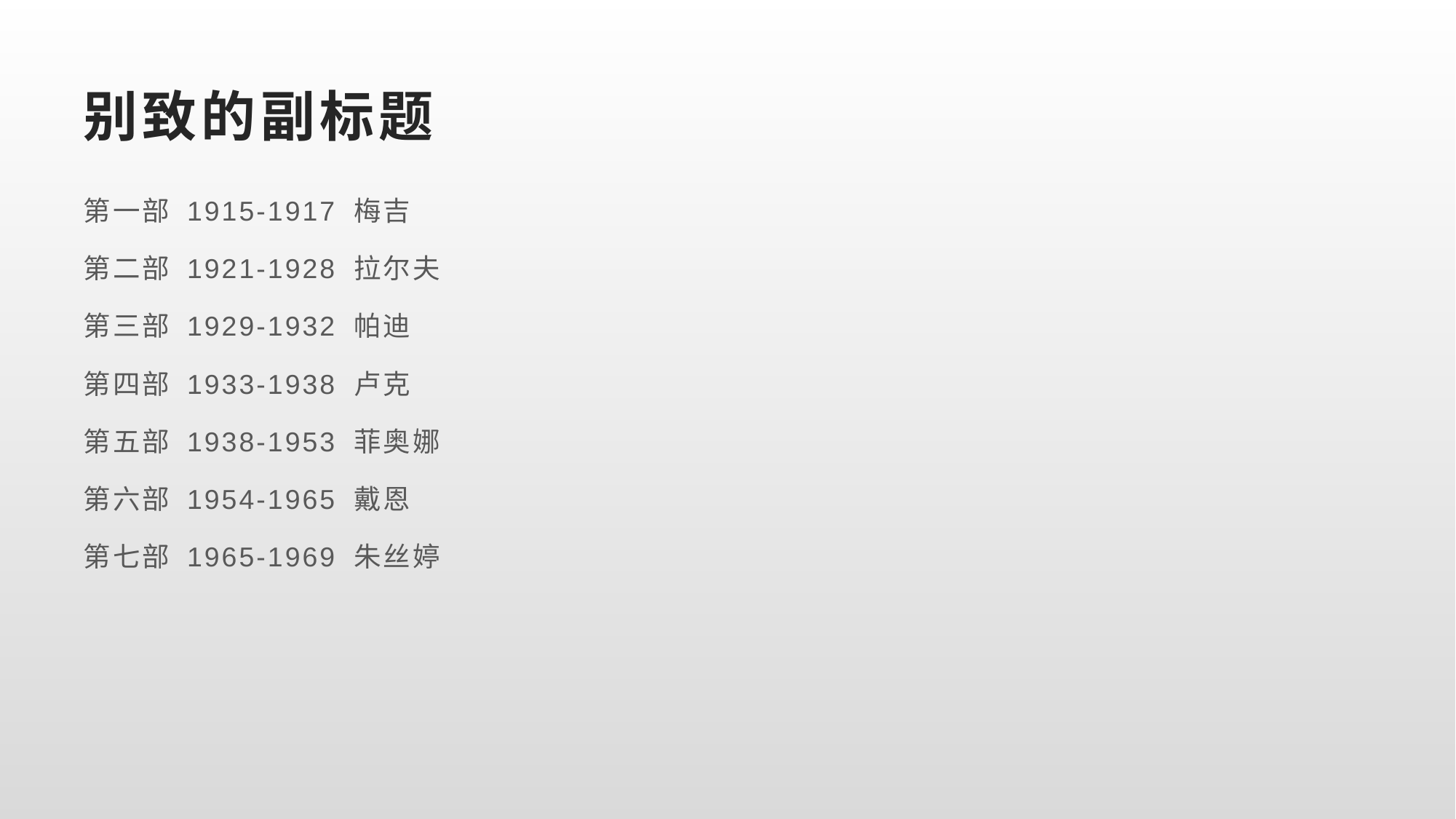

# 别致的副标题
第一部 1915-1917 梅吉
第二部 1921-1928 拉尔夫
第三部 1929-1932 帕迪
第四部 1933-1938 卢克
第五部 1938-1953 菲奥娜
第六部 1954-1965 戴恩
第七部 1965-1969 朱丝婷